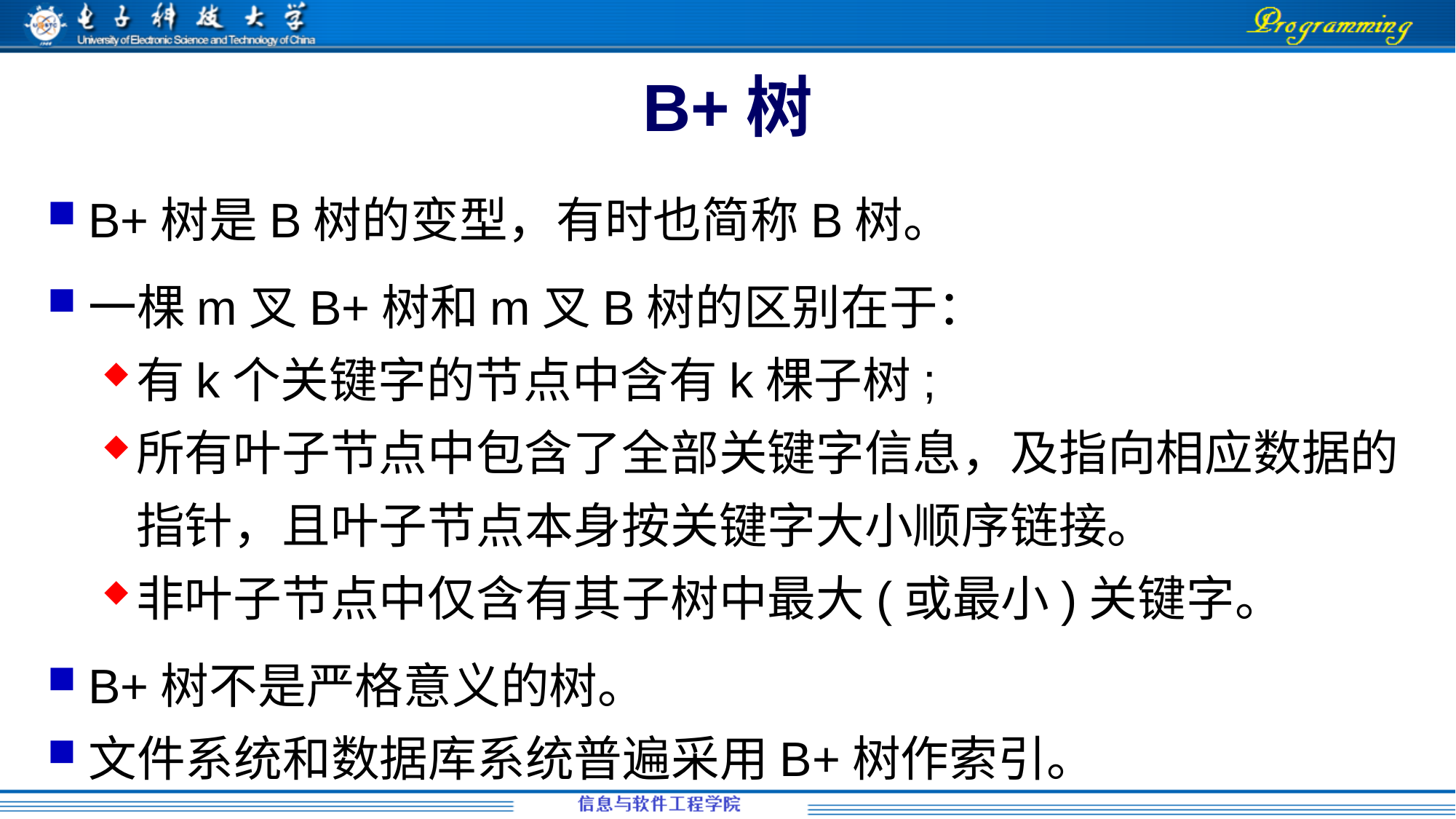

# B+树
B+树是B树的变型，有时也简称B树。
一棵m叉B+树和m叉B树的区别在于：
有k个关键字的节点中含有k棵子树;
所有叶子节点中包含了全部关键字信息，及指向相应数据的指针，且叶子节点本身按关键字大小顺序链接。
非叶子节点中仅含有其子树中最大(或最小)关键字。
B+树不是严格意义的树。
文件系统和数据库系统普遍采用B+树作索引。